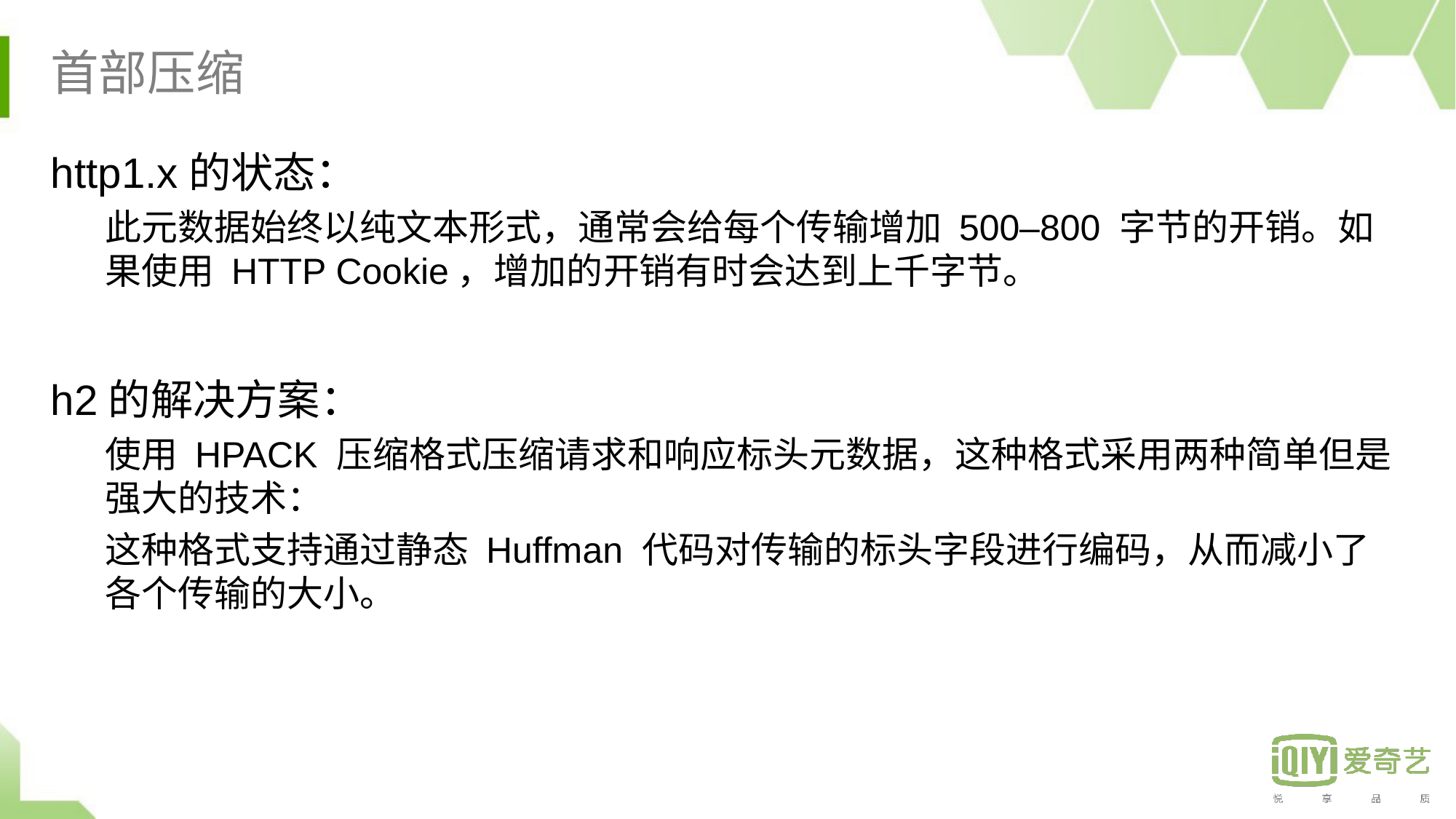

# 首部压缩
http1.x的状态：
此元数据始终以纯文本形式，通常会给每个传输增加 500–800 字节的开销。如果使用 HTTP Cookie，增加的开销有时会达到上千字节。

h2的解决方案：
使用 HPACK 压缩格式压缩请求和响应标头元数据，这种格式采用两种简单但是强大的技术：
这种格式支持通过静态 Huffman 代码对传输的标头字段进行编码，从而减小了各个传输的大小。